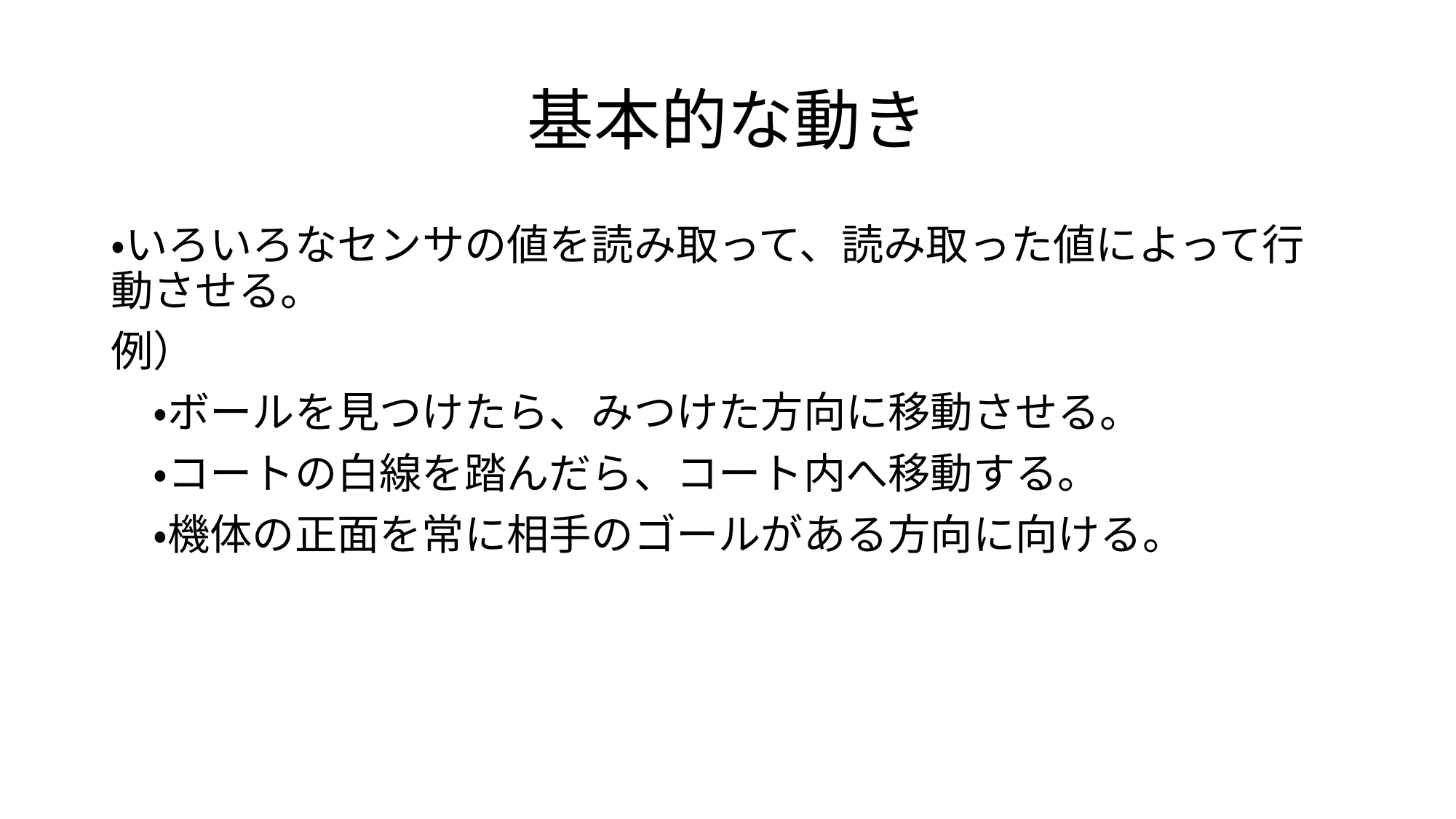

# 基本的な動き
・いろいろなセンサの値を読み取って、読み取った値によって行動させる。
例）
　・ボールを見つけたら、みつけた方向に移動させる。
　・コートの白線を踏んだら、コート内へ移動する。
　・機体の正面を常に相手のゴールがある方向に向ける。